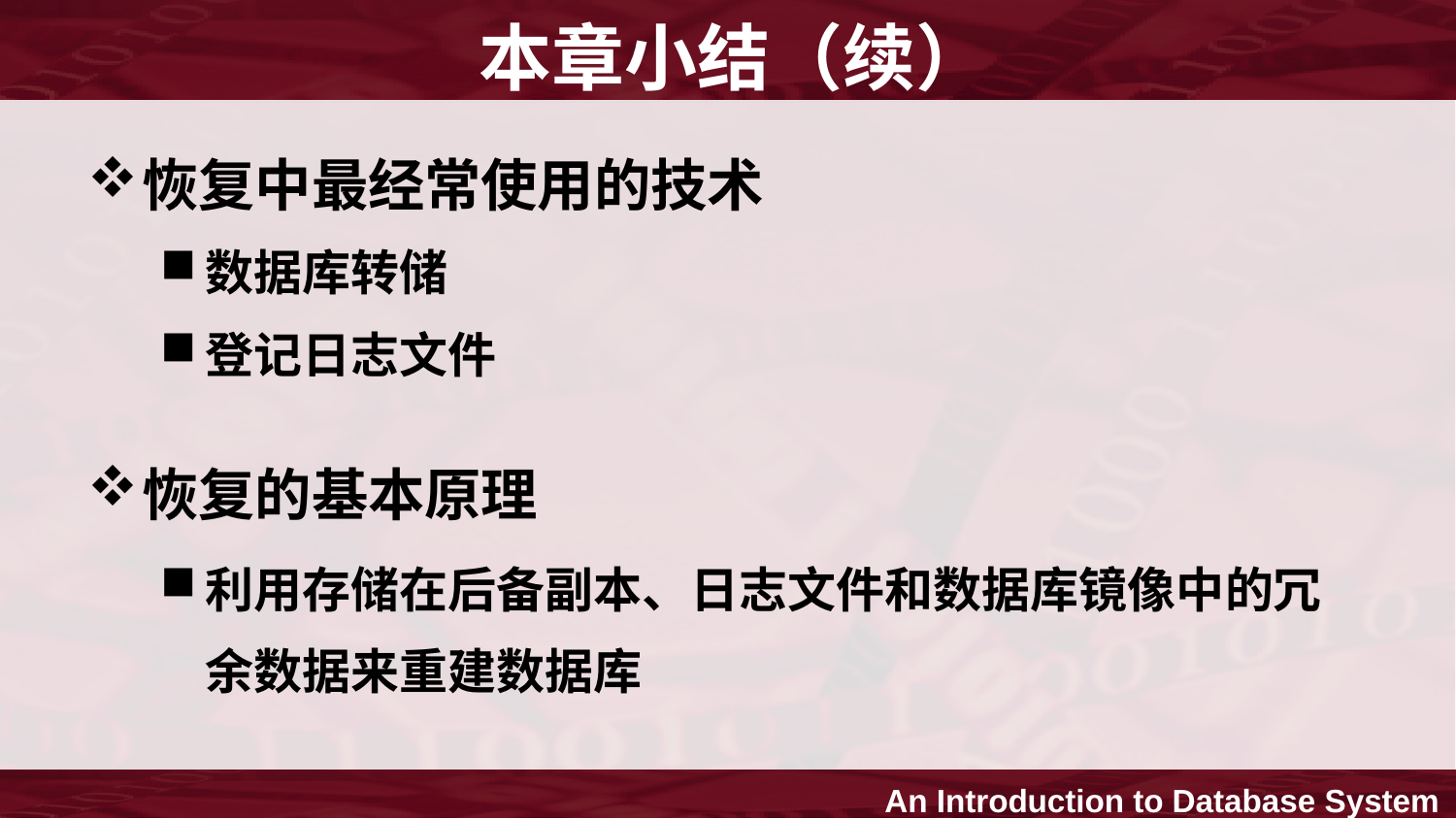

本章小结（续）
恢复中最经常使用的技术
数据库转储
登记日志文件
恢复的基本原理
利用存储在后备副本、日志文件和数据库镜像中的冗余数据来重建数据库